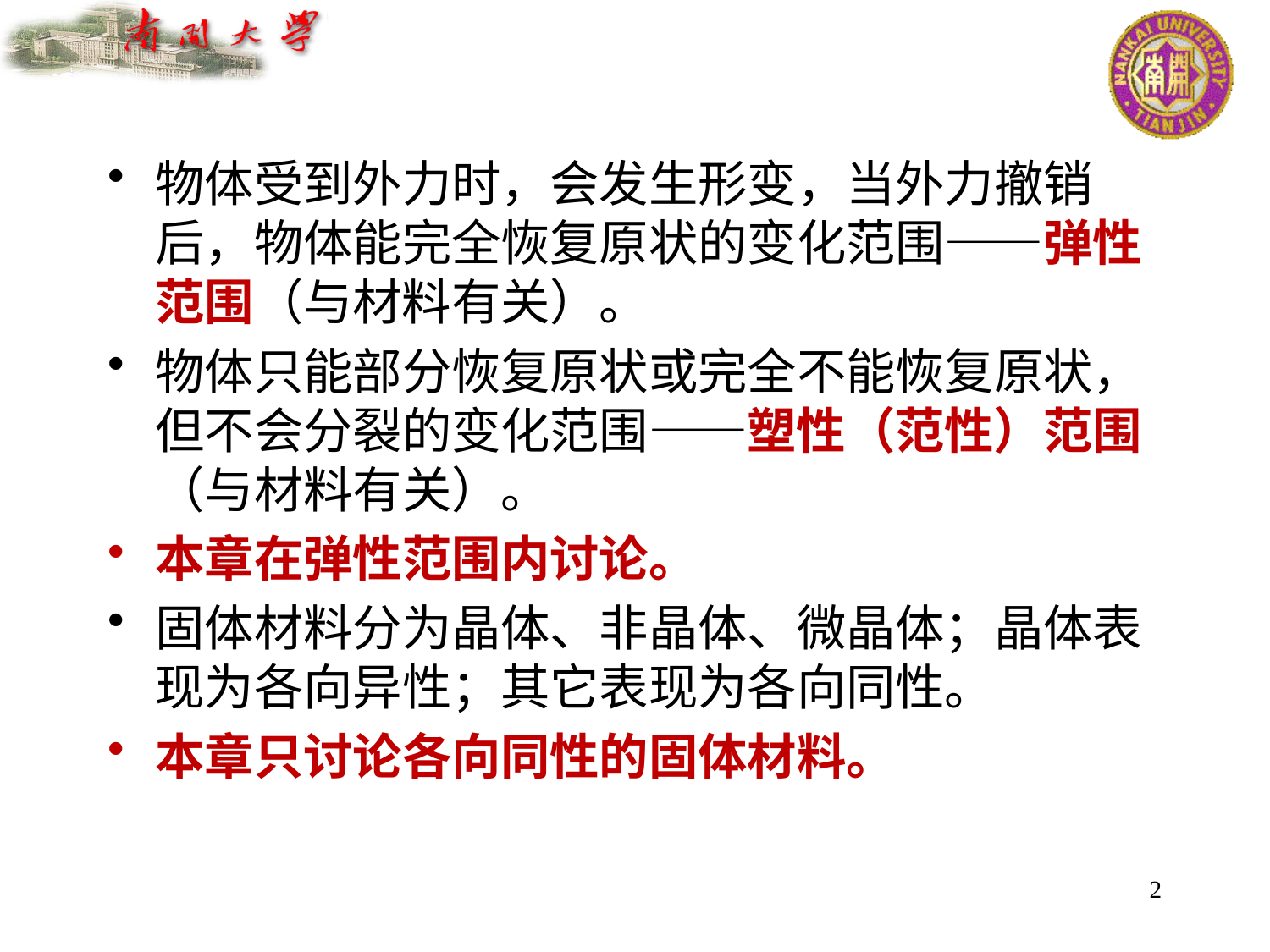

物体受到外力时，会发生形变，当外力撤销后，物体能完全恢复原状的变化范围——弹性范围（与材料有关）。
物体只能部分恢复原状或完全不能恢复原状，但不会分裂的变化范围——塑性（范性）范围（与材料有关）。
本章在弹性范围内讨论。
固体材料分为晶体、非晶体、微晶体；晶体表现为各向异性；其它表现为各向同性。
本章只讨论各向同性的固体材料。
2